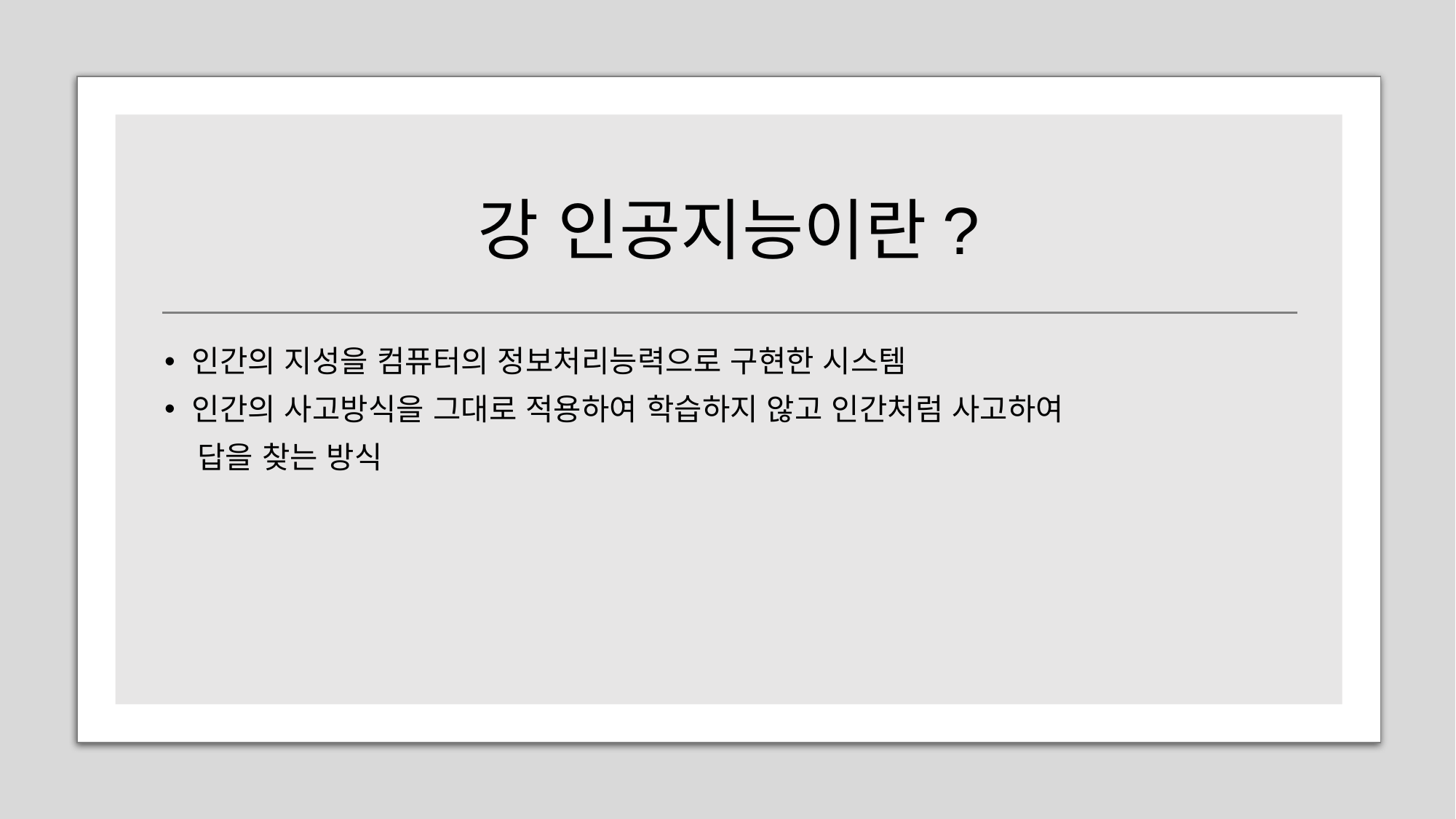

# 강 인공지능이란?
인간의 지성을 컴퓨터의 정보처리능력으로 구현한 시스템
인간의 사고방식을 그대로 적용하여 학습하지 않고 인간처럼 사고하여
   답을 찾는 방식